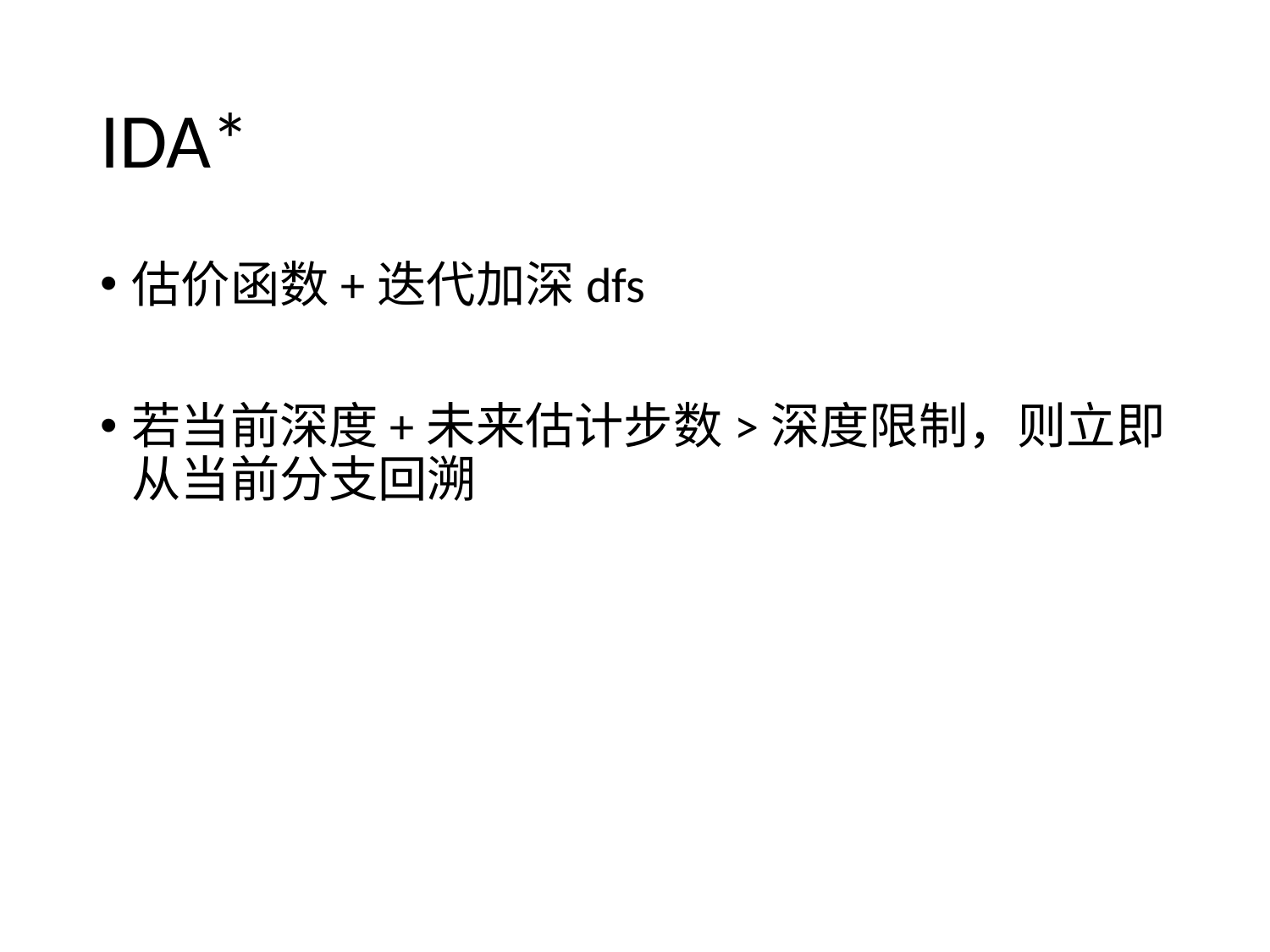

# IDA*
估价函数+迭代加深dfs

若当前深度+未来估计步数>深度限制，则立即从当前分支回溯